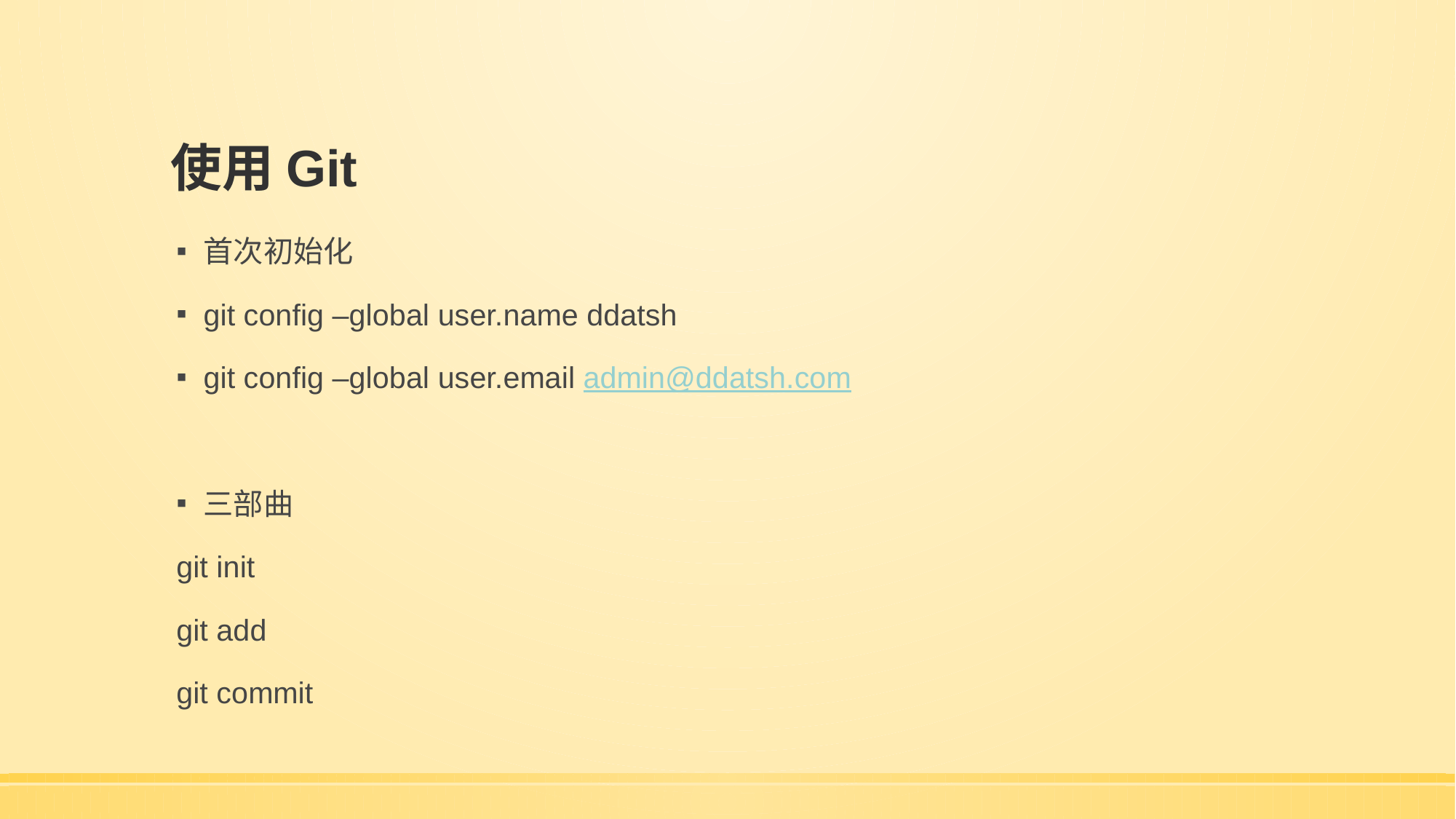

# 使用Git
首次初始化
git config –global user.name ddatsh
git config –global user.email admin@ddatsh.com

三部曲
git init
git add
git commit